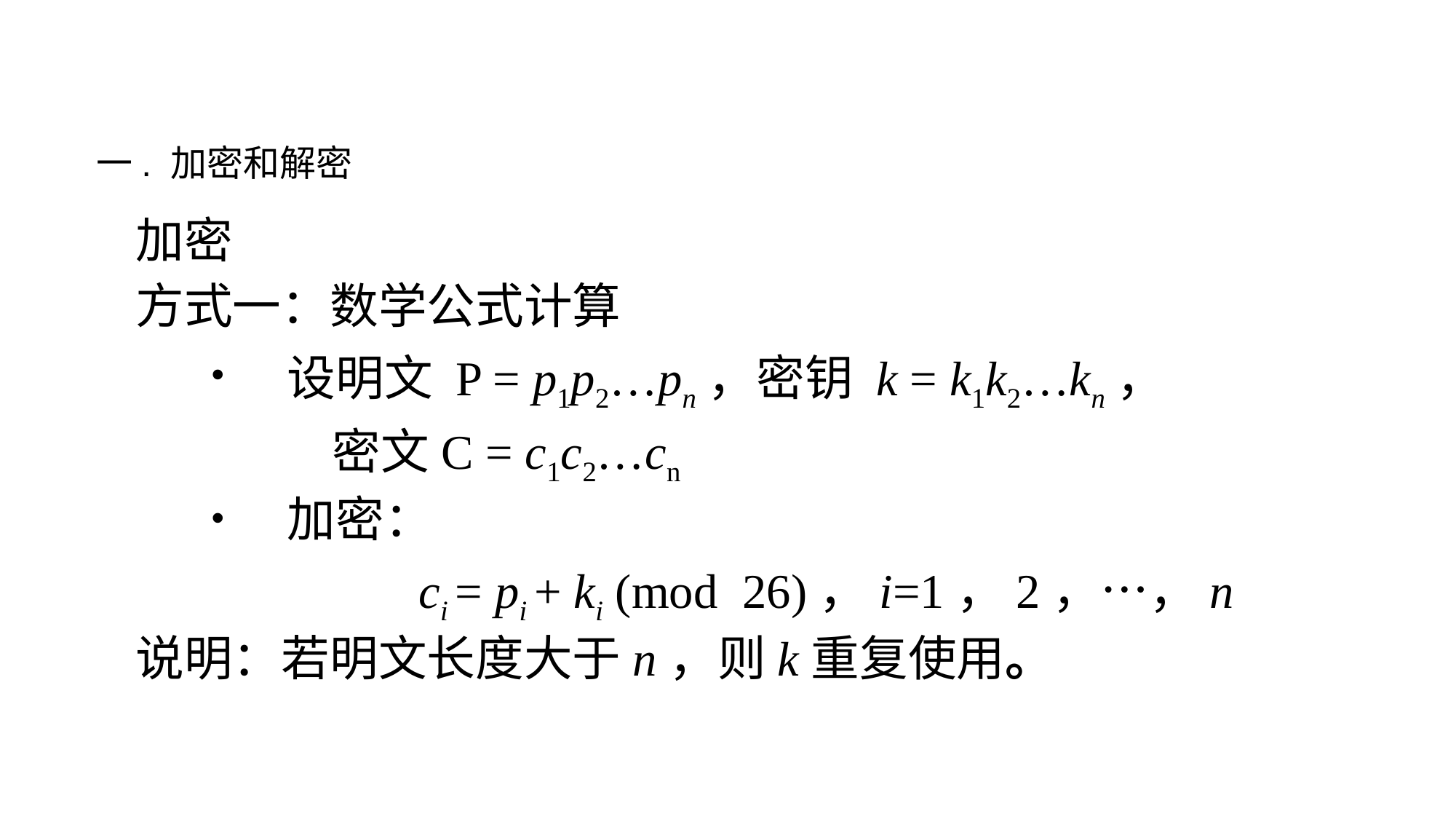

一. 加密和解密
# 加密
方式一：数学公式计算
设明文 P = p1p2…pn，密钥 k = k1k2…kn，
          密文C = c1c2…cn
加密：
                 ci = pi + ki (mod  26)，i=1，2，…，n
说明：若明文长度大于n，则k重复使用。